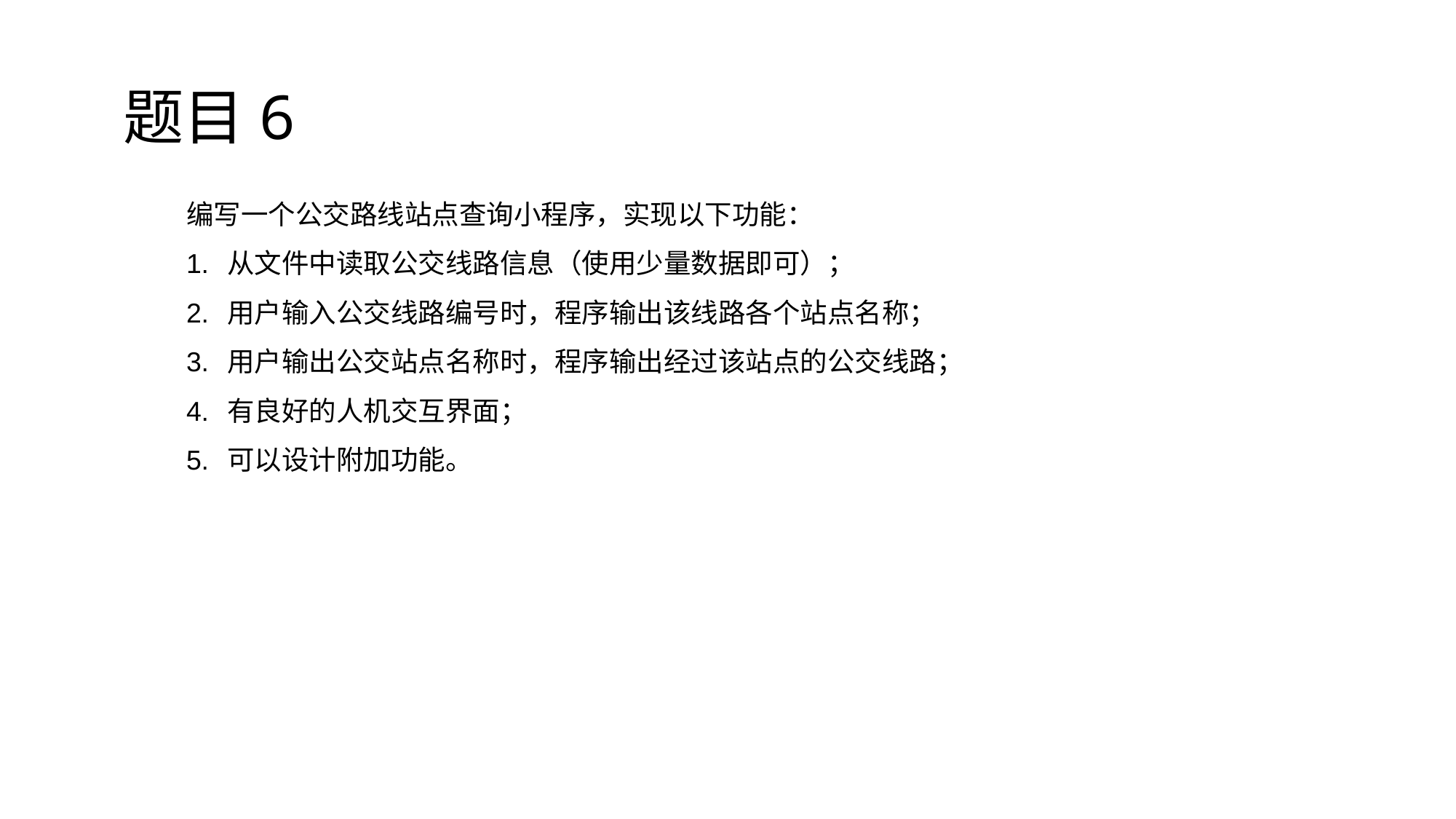

# 题目6
编写一个公交路线站点查询小程序，实现以下功能：
从文件中读取公交线路信息（使用少量数据即可）；
用户输入公交线路编号时，程序输出该线路各个站点名称；
用户输出公交站点名称时，程序输出经过该站点的公交线路；
有良好的人机交互界面；
可以设计附加功能。